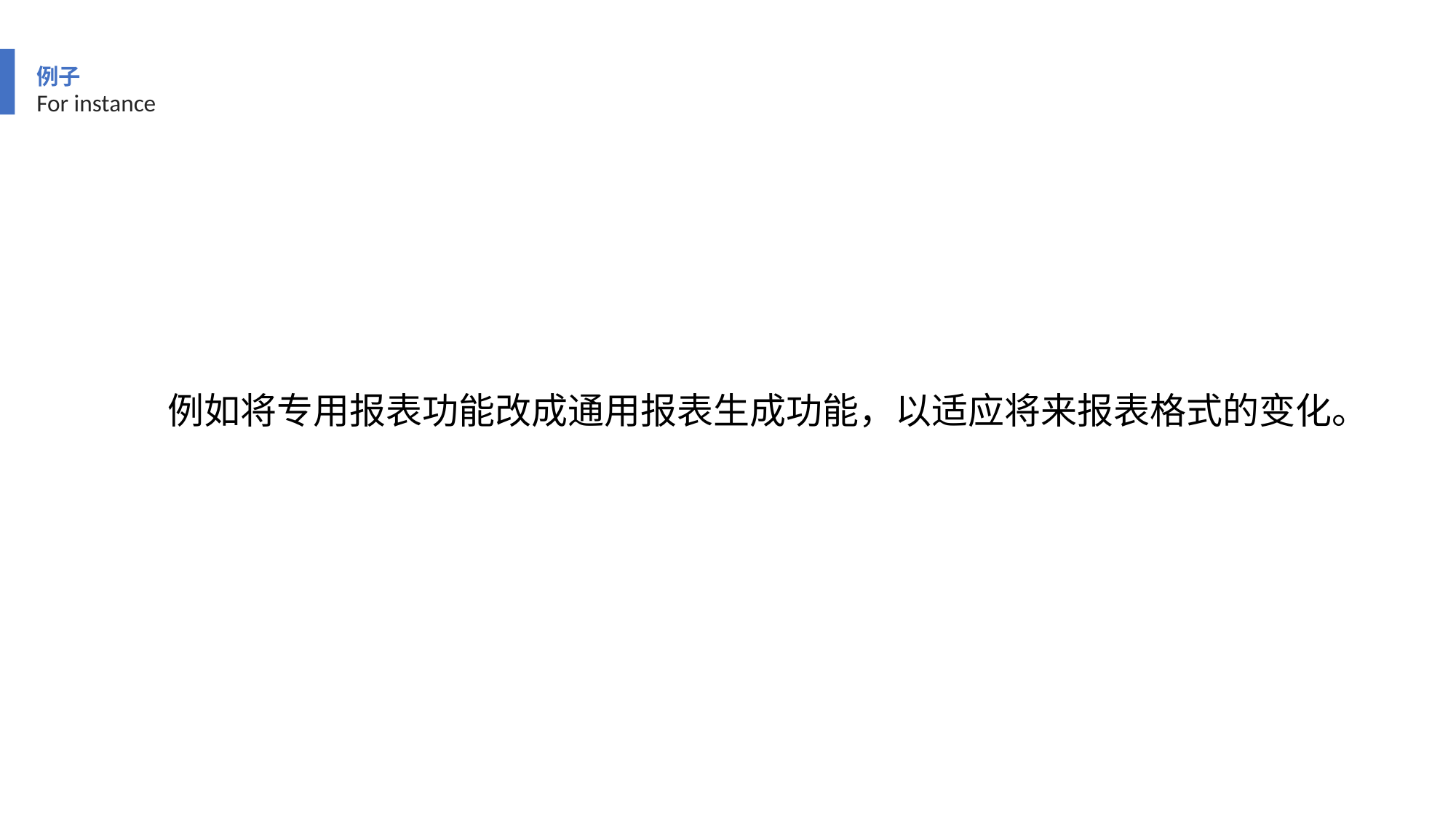

例子
For instance
例如将专用报表功能改成通用报表生成功能，以适应将来报表格式的变化。